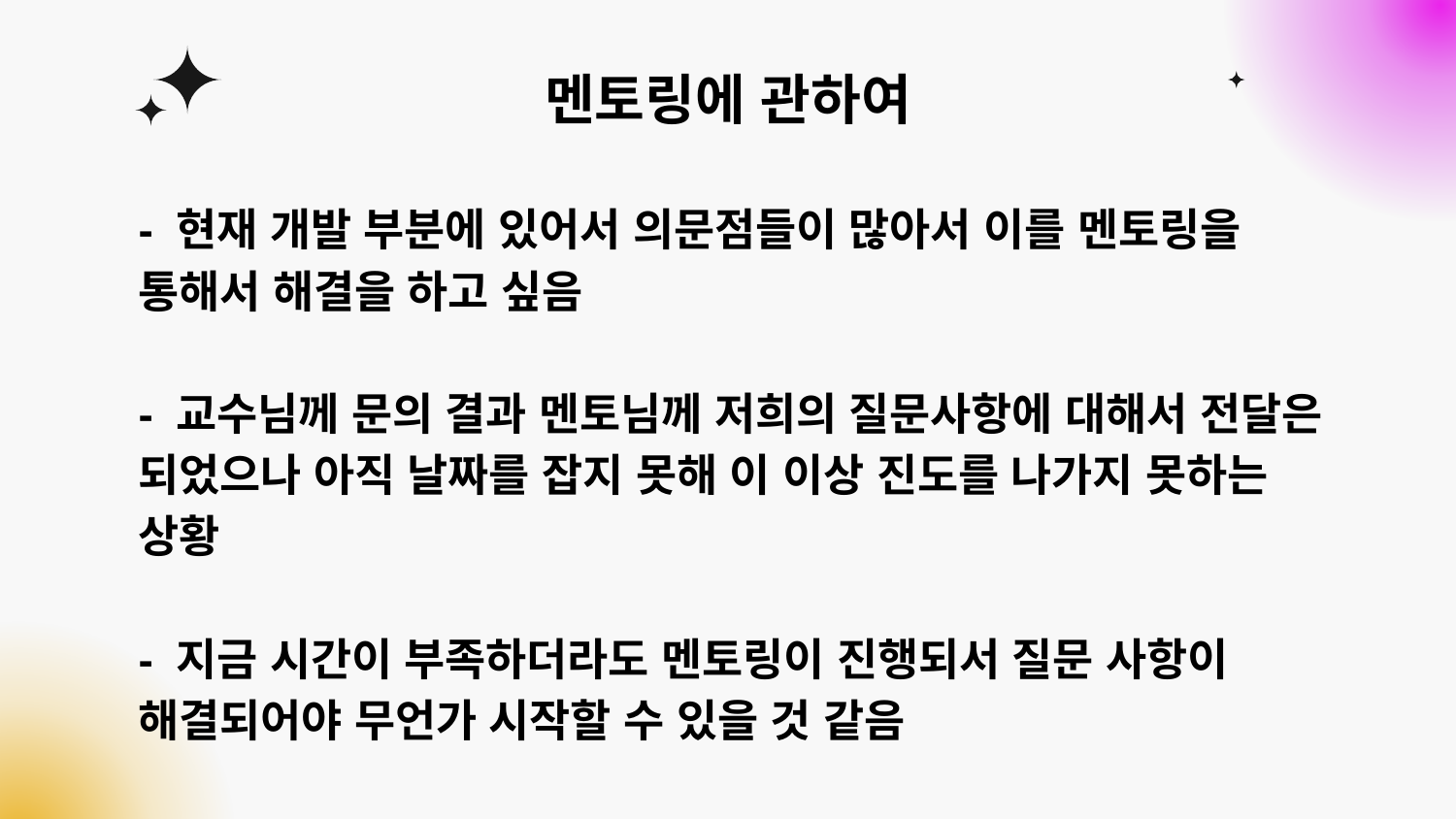

# 멘토링에 관하여

- 현재 개발 부분에 있어서 의문점들이 많아서 이를 멘토링을 통해서 해결을 하고 싶음
- 교수님께 문의 결과 멘토님께 저희의 질문사항에 대해서 전달은 되었으나 아직 날짜를 잡지 못해 이 이상 진도를 나가지 못하는 상황
- 지금 시간이 부족하더라도 멘토링이 진행되서 질문 사항이 해결되어야 무언가 시작할 수 있을 것 같음